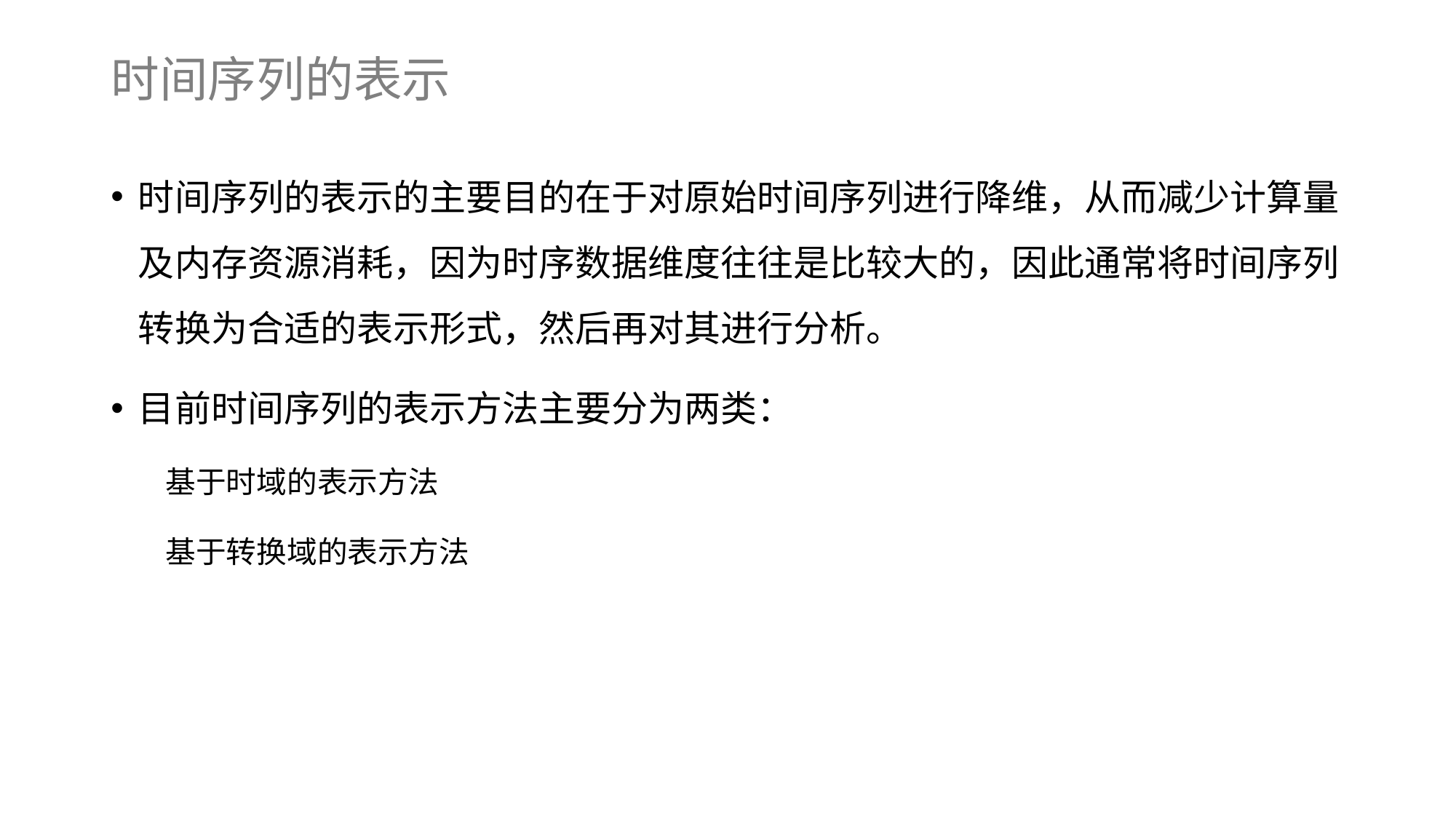

# 时间序列的表示
时间序列的表示的主要目的在于对原始时间序列进行降维，从而减少计算量及内存资源消耗，因为时序数据维度往往是比较大的，因此通常将时间序列转换为合适的表示形式，然后再对其进行分析。
目前时间序列的表示方法主要分为两类：
基于时域的表示方法
基于转换域的表示方法